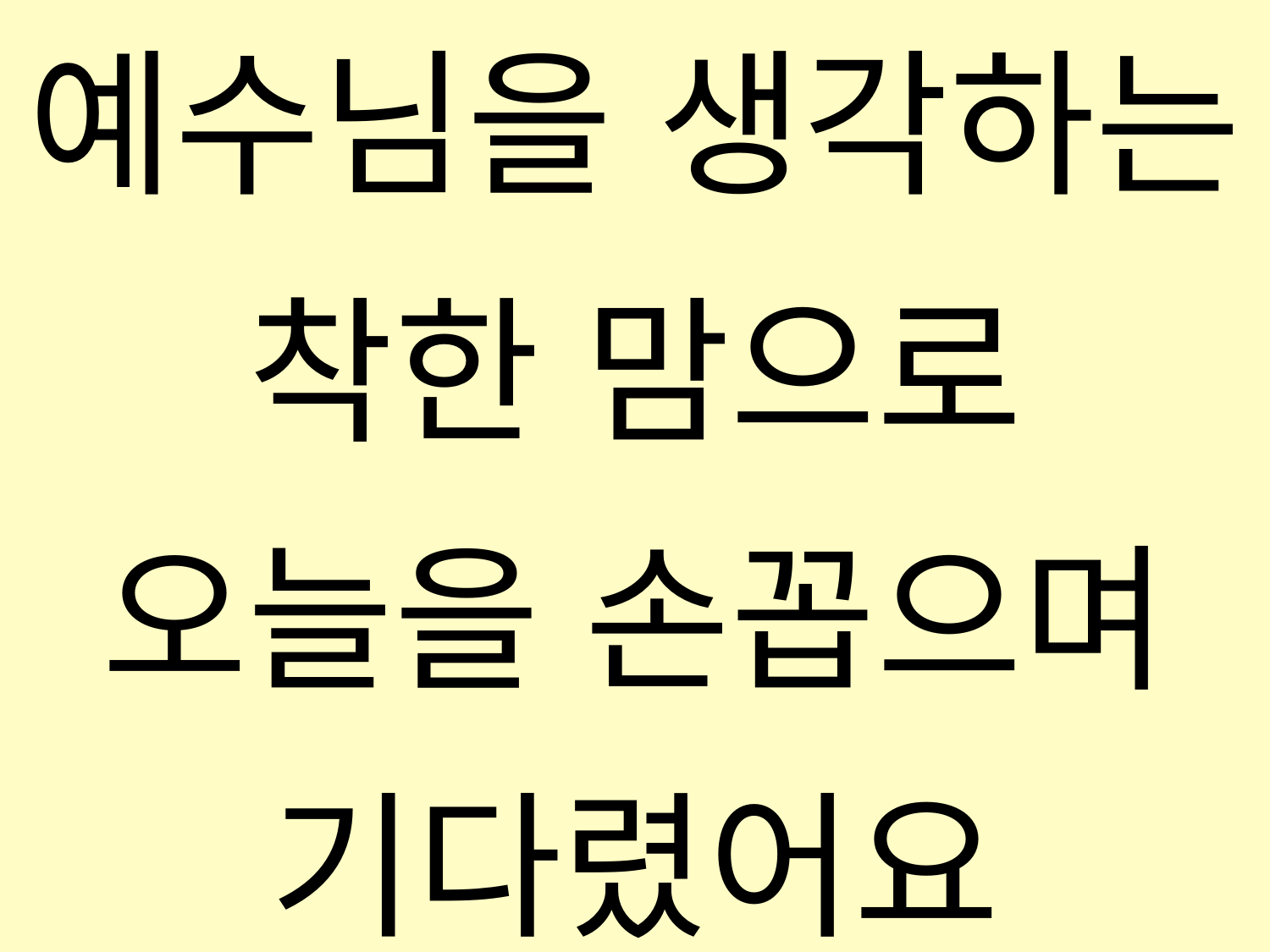

예수님을 생각하는
착한 맘으로
오늘을 손꼽으며
기다렸어요